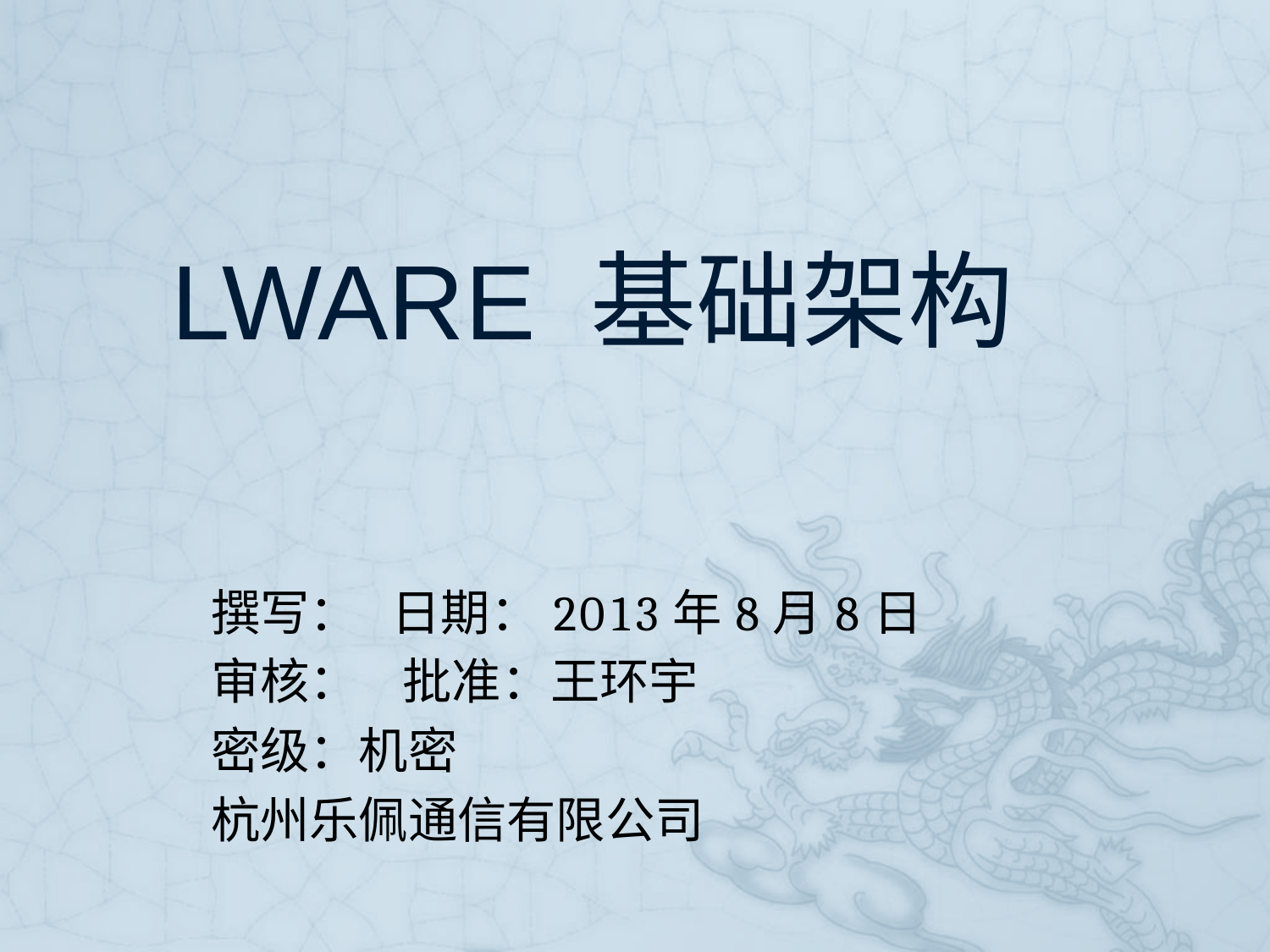

# LWARE 基础架构
撰写：   日期：2013年8月8日
审核：    批准：王环宇
密级：机密
杭州乐佩通信有限公司